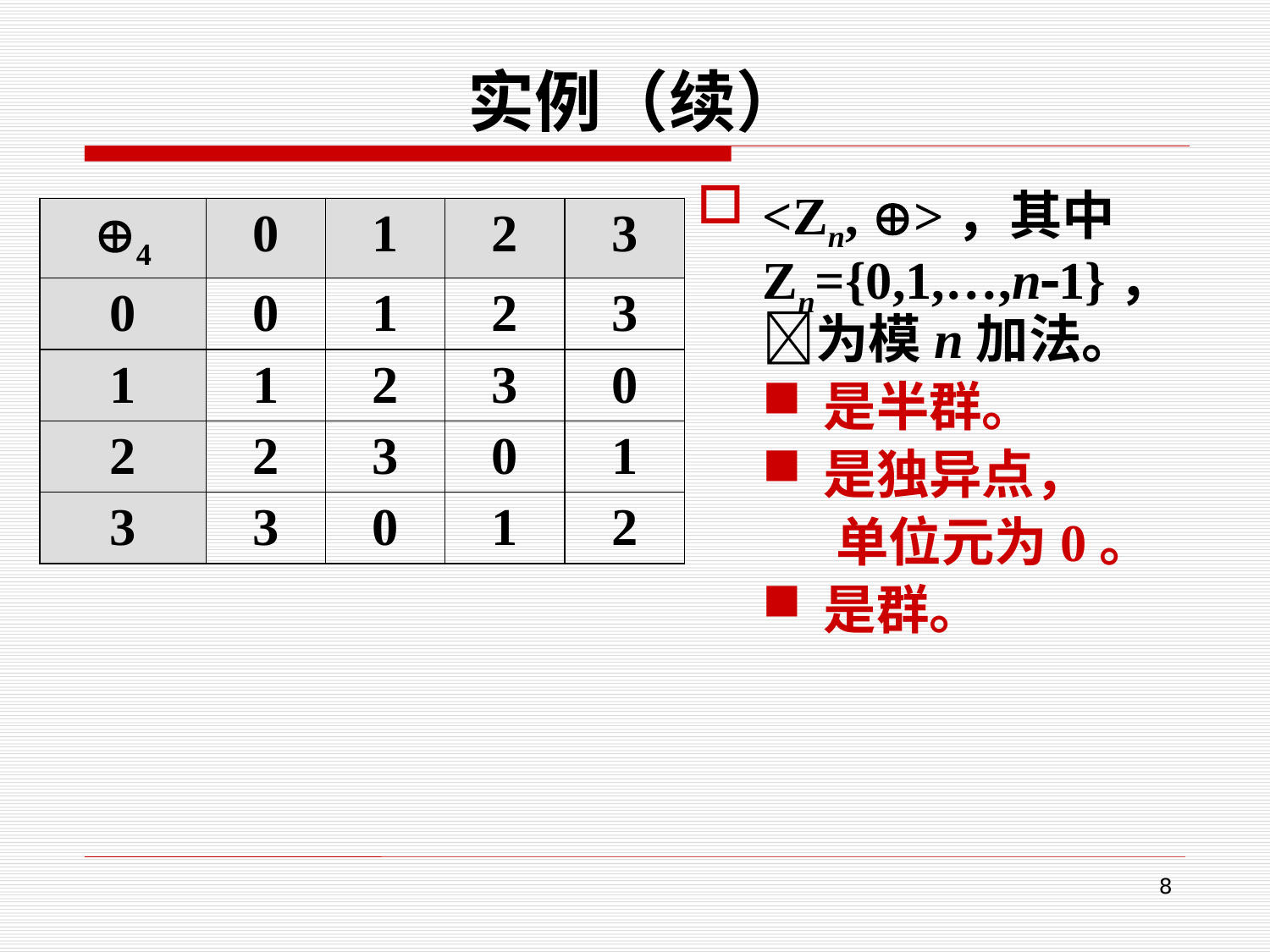

# 实例（续）
<Zn, ⊕>，其中Zn={0,1,…,n−1}，⊕为模n加法。
是半群。
是独异点，
     单位元为0。
是群。
| ⊕4 | 0 | 1 | 2 | 3 |
| --- | --- | --- | --- | --- |
| 0 | 0 | 1 | 2 | 3 |
| 1 | 1 | 2 | 3 | 0 |
| 2 | 2 | 3 | 0 | 1 |
| 3 | 3 | 0 | 1 | 2 |
8